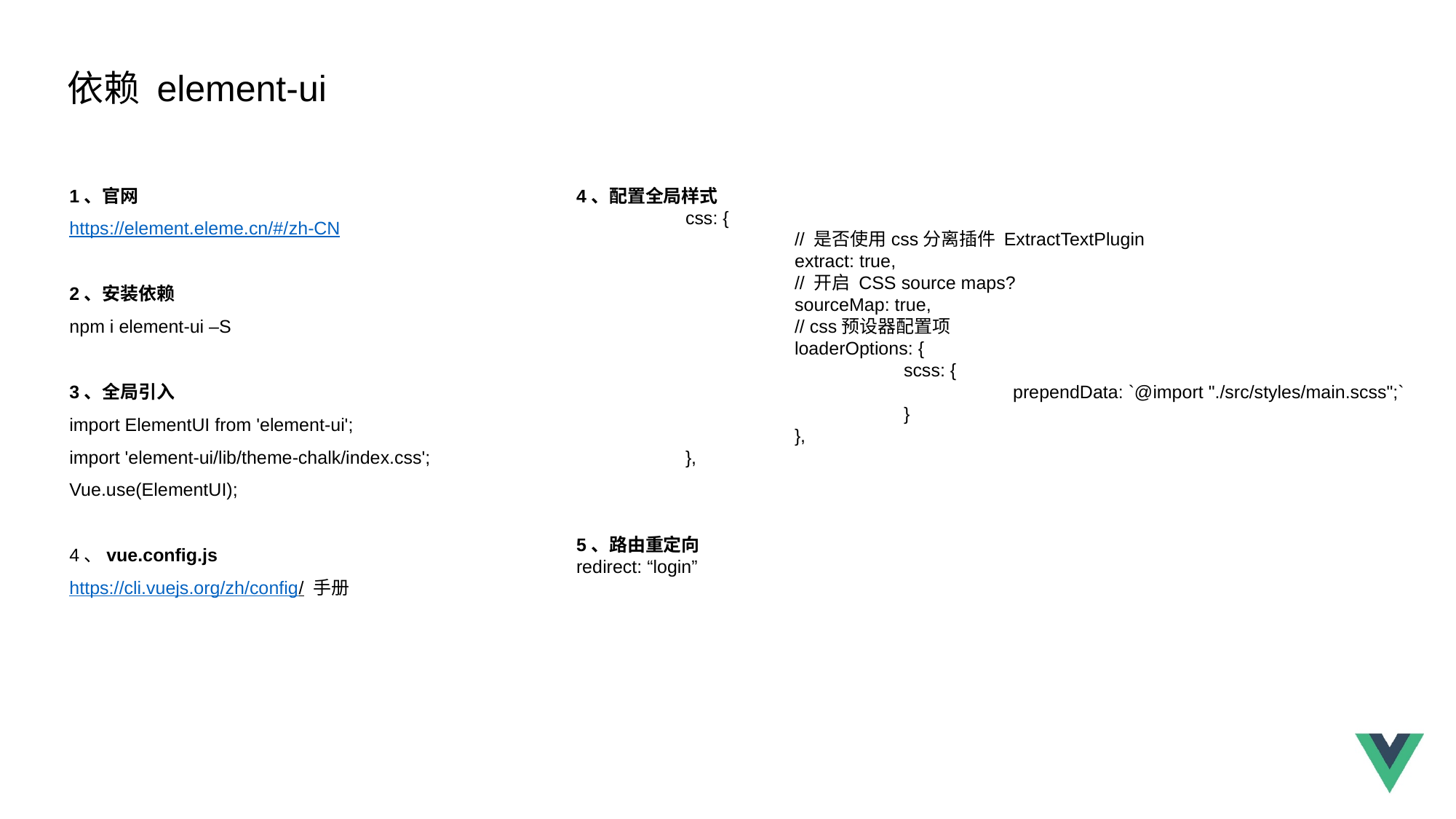

依赖 element-ui
1、官网
https://element.eleme.cn/#/zh-CN

2、安装依赖
npm i element-ui –S

3、全局引入
import ElementUI from 'element-ui';
import 'element-ui/lib/theme-chalk/index.css';
Vue.use(ElementUI);

4、vue.config.js
https://cli.vuejs.org/zh/config/ 手册
4、配置全局样式
	css: {
		// 是否使用css分离插件 ExtractTextPlugin
		extract: true,
		// 开启 CSS source maps?
		sourceMap: true,
		// css预设器配置项
		loaderOptions: {
			scss: {
				prependData: `@import "./src/styles/main.scss";`
			}
		},
	},

5、路由重定向
redirect: “login”